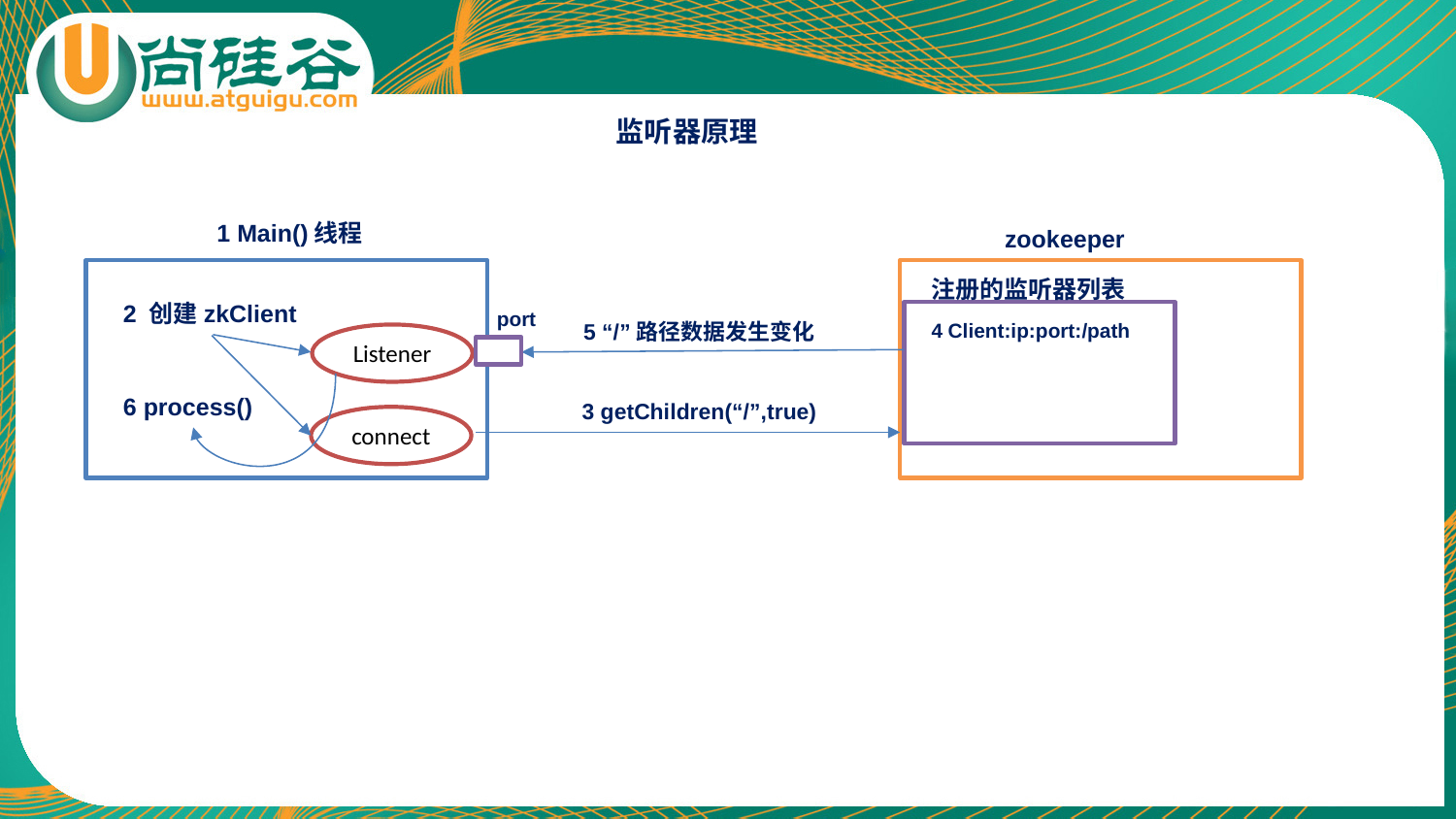

监听器原理
1 Main()线程
zookeeper

注册的监听器列表
2 创建zkClient
port

5 “/”路径数据发生变化
4 Client:ip:port:/path
Listener

6 process()
3 getChildren(“/”,true)
connect